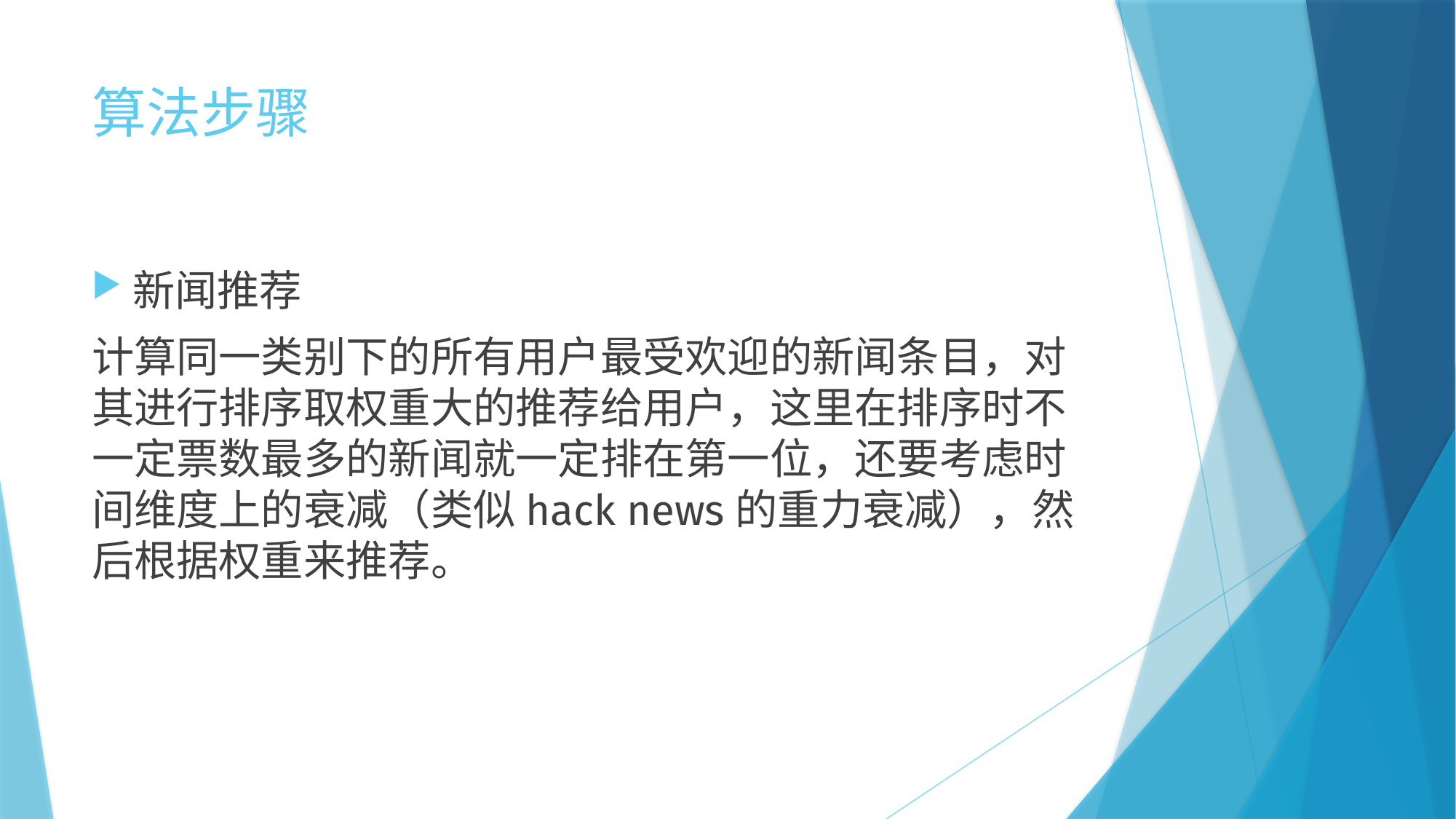

# 算法步骤
新闻推荐
计算同一类别下的所有用户最受欢迎的新闻条目，对其进行排序取权重大的推荐给用户，这里在排序时不一定票数最多的新闻就一定排在第一位，还要考虑时间维度上的衰减（类似hack news的重力衰减），然后根据权重来推荐。